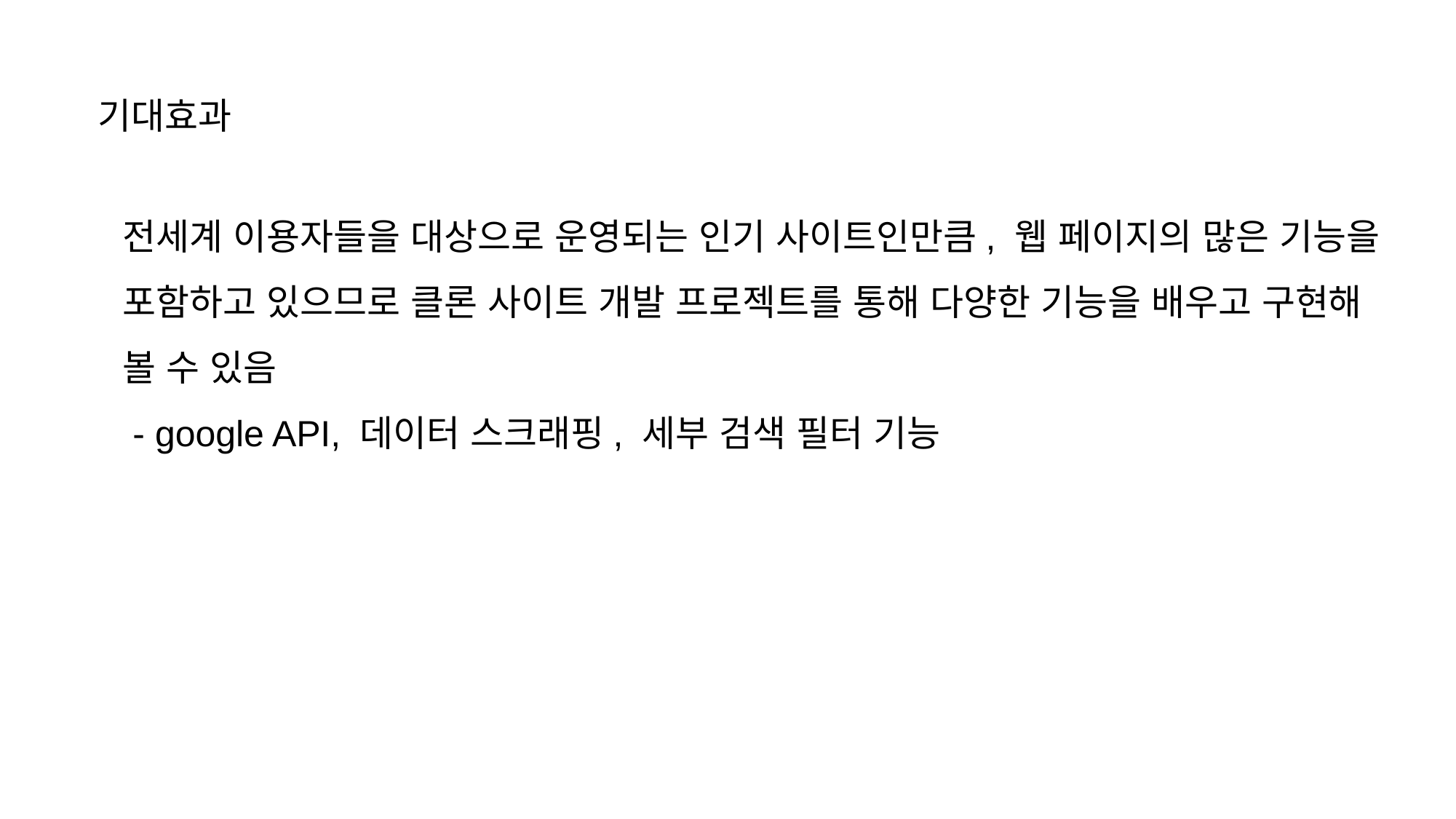

기대효과
전세계 이용자들을 대상으로 운영되는 인기 사이트인만큼, 웹 페이지의 많은 기능을 포함하고 있으므로 클론 사이트 개발 프로젝트를 통해 다양한 기능을 배우고 구현해 볼 수 있음
 - google API, 데이터 스크래핑, 세부 검색 필터 기능